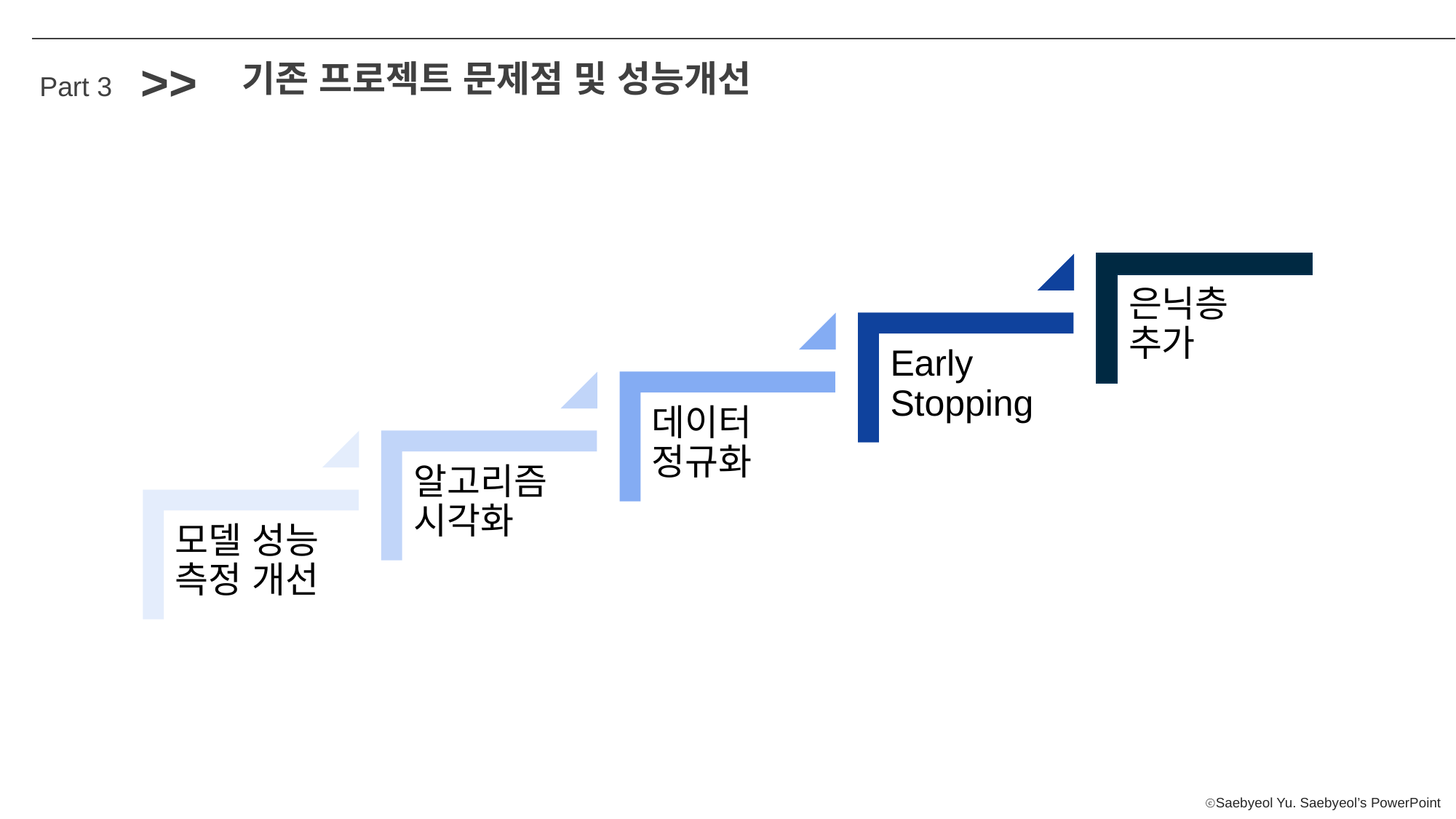

>>
기존 프로젝트 문제점 및 성능개선
Part 3
모델 성능 측정 개선
알고리즘 시각화
데이터      정규화
Early Stopping
은닉층      추가